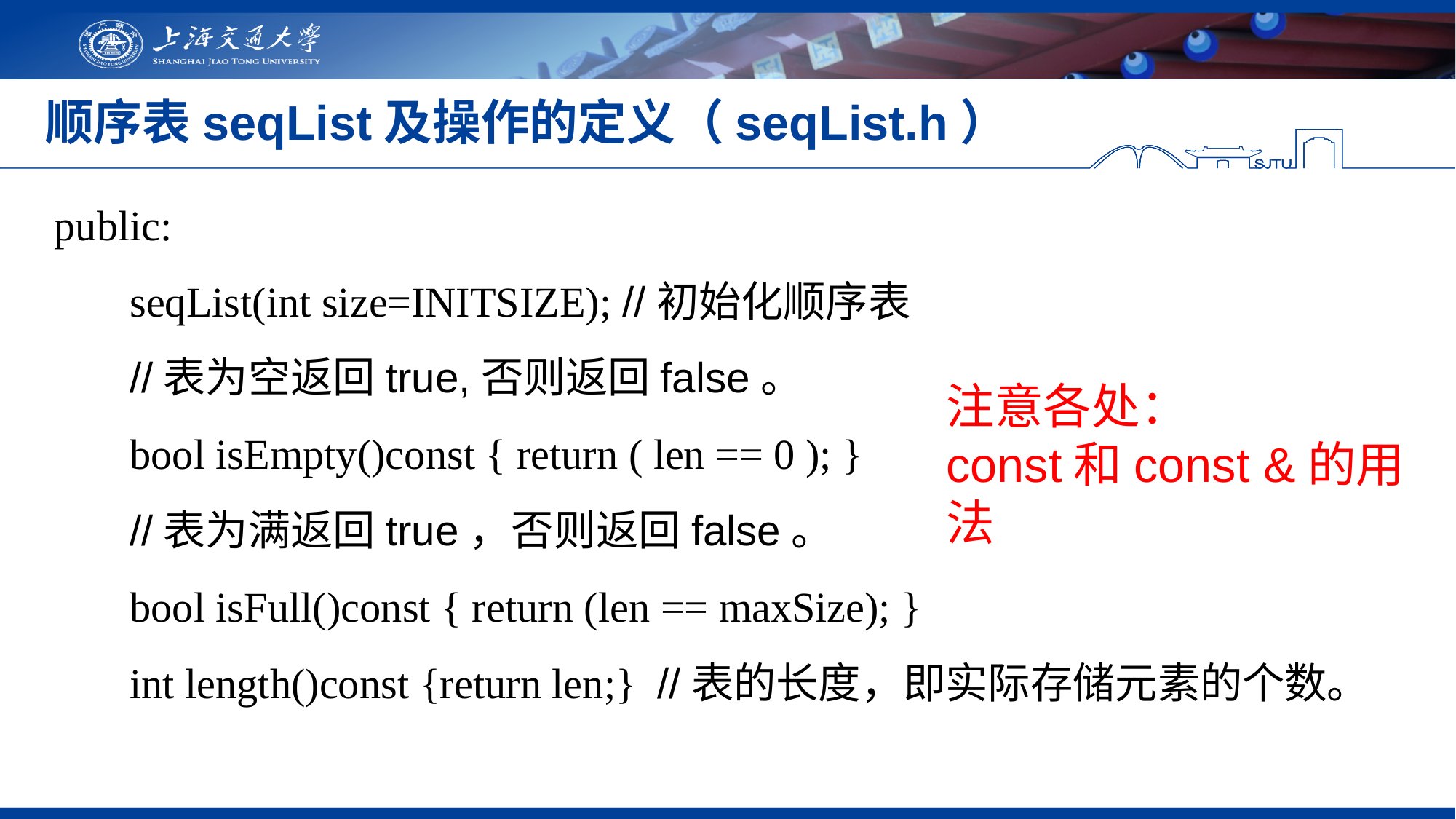

# 顺序表seqList及操作的定义（seqList.h）
 public:
        seqList(int size=INITSIZE); //初始化顺序表
        //表为空返回true,否则返回false。
        bool isEmpty()const { return ( len == 0 ); }
        //表为满返回true，否则返回false。
        bool isFull()const { return (len == maxSize); }
        int length()const {return len;}  //表的长度，即实际存储元素的个数。

注意各处：
const和const &的用法